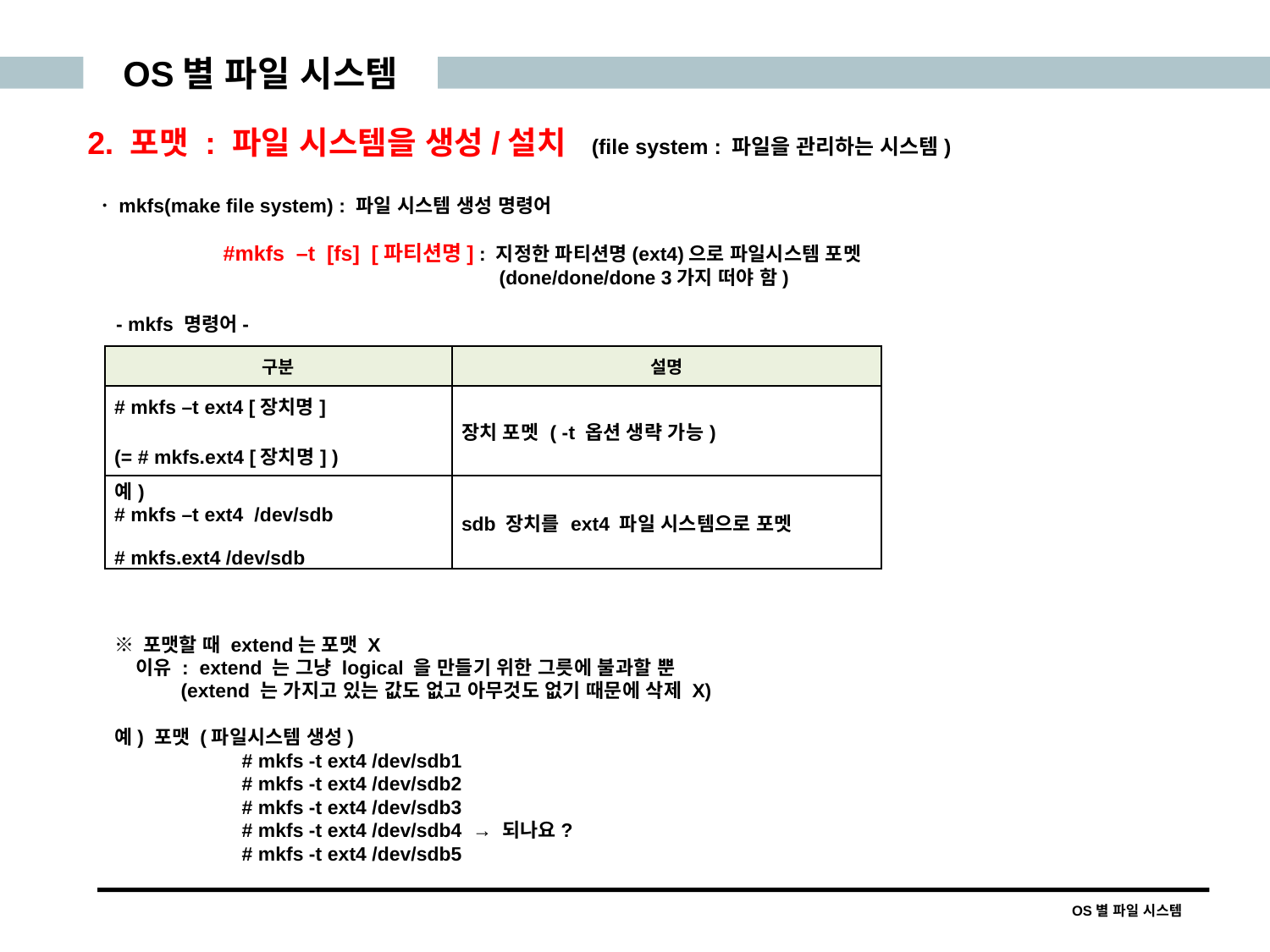

OS별 파일 시스템

2. 포맷 : 파일 시스템을 생성/설치  (file system : 파일을 관리하는 시스템)
ㆍmkfs(make file system) : 파일 시스템 생성 명령어

	#mkfs  –t  [fs]  [파티션명] : 지정한 파티션명(ext4)으로 파일시스템 포멧
			    (done/done/done 3가지 떠야 함)
- mkfs 명령어-
| 구분 | 설명 |
| --- | --- |
| # mkfs –t ext4 [장치명] (= # mkfs.ext4 [장치명] ) | 장치 포멧 ( -t 옵션 생략 가능) |
| 예) # mkfs –t ext4 /dev/sdb # mkfs.ext4 /dev/sdb | sdb 장치를 ext4 파일 시스템으로 포멧 |
※ 포맷할 때 extend는 포맷 X
   이유 :  extend 는 그냥 logical 을 만들기 위한 그릇에 불과할 뿐
            (extend 는 가지고 있는 값도 없고 아무것도 없기 때문에 삭제 X)

예) 포맷 (파일시스템 생성)
	# mkfs -t ext4 /dev/sdb1
	# mkfs -t ext4 /dev/sdb2
	# mkfs -t ext4 /dev/sdb3
	# mkfs -t ext4 /dev/sdb4  → 되나요?
	# mkfs -t ext4 /dev/sdb5

OS별 파일 시스템